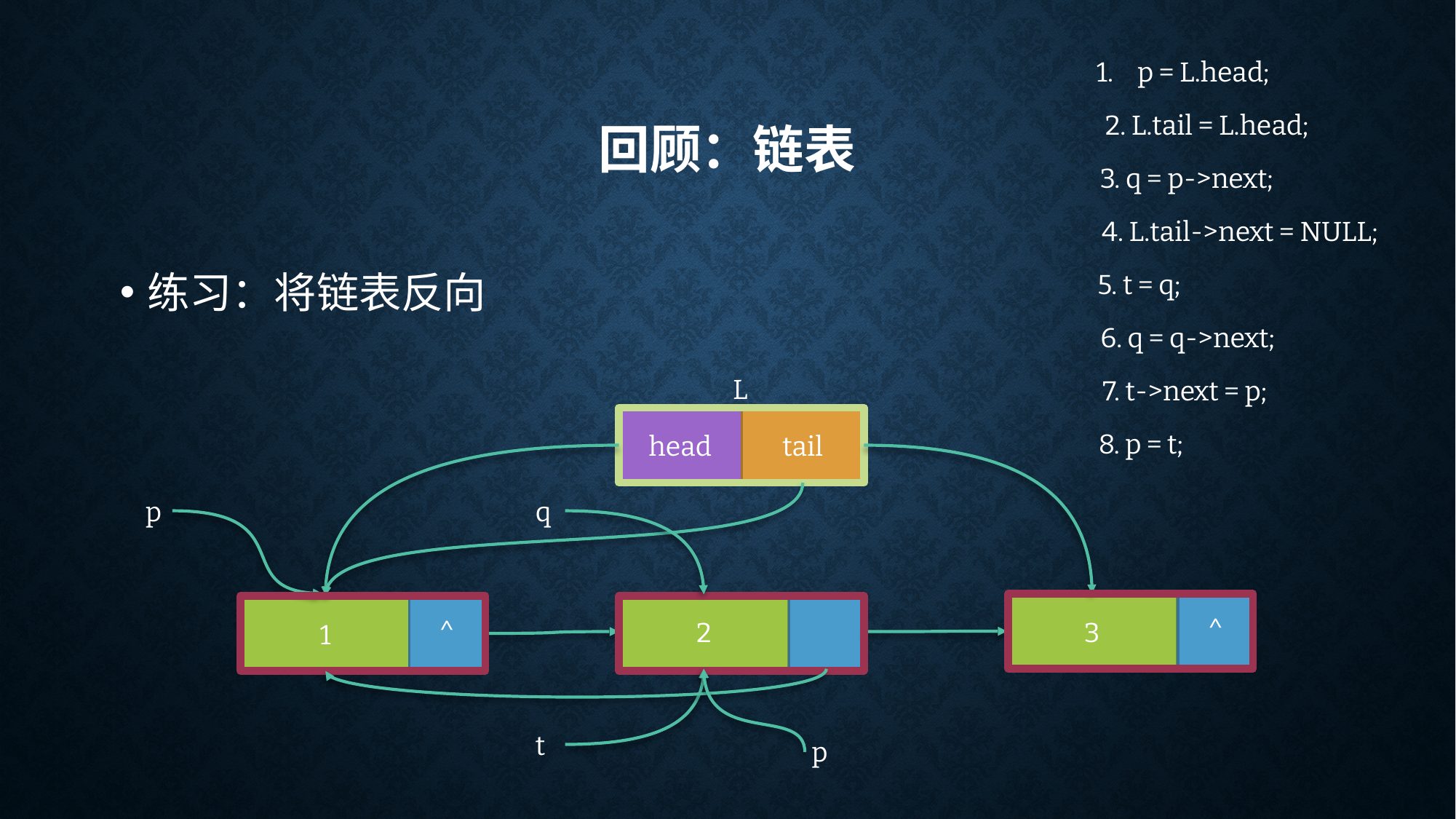

p = L.head;
# 回顾：链表
2. L.tail = L.head;
3. q = p->next;
4. L.tail->next = NULL;
练习：将链表反向
5. t = q;
6. q = q->next;
L
7. t->next = p;
head

tail
8. p = t;
p
q
3

^
2

^
1

t
p